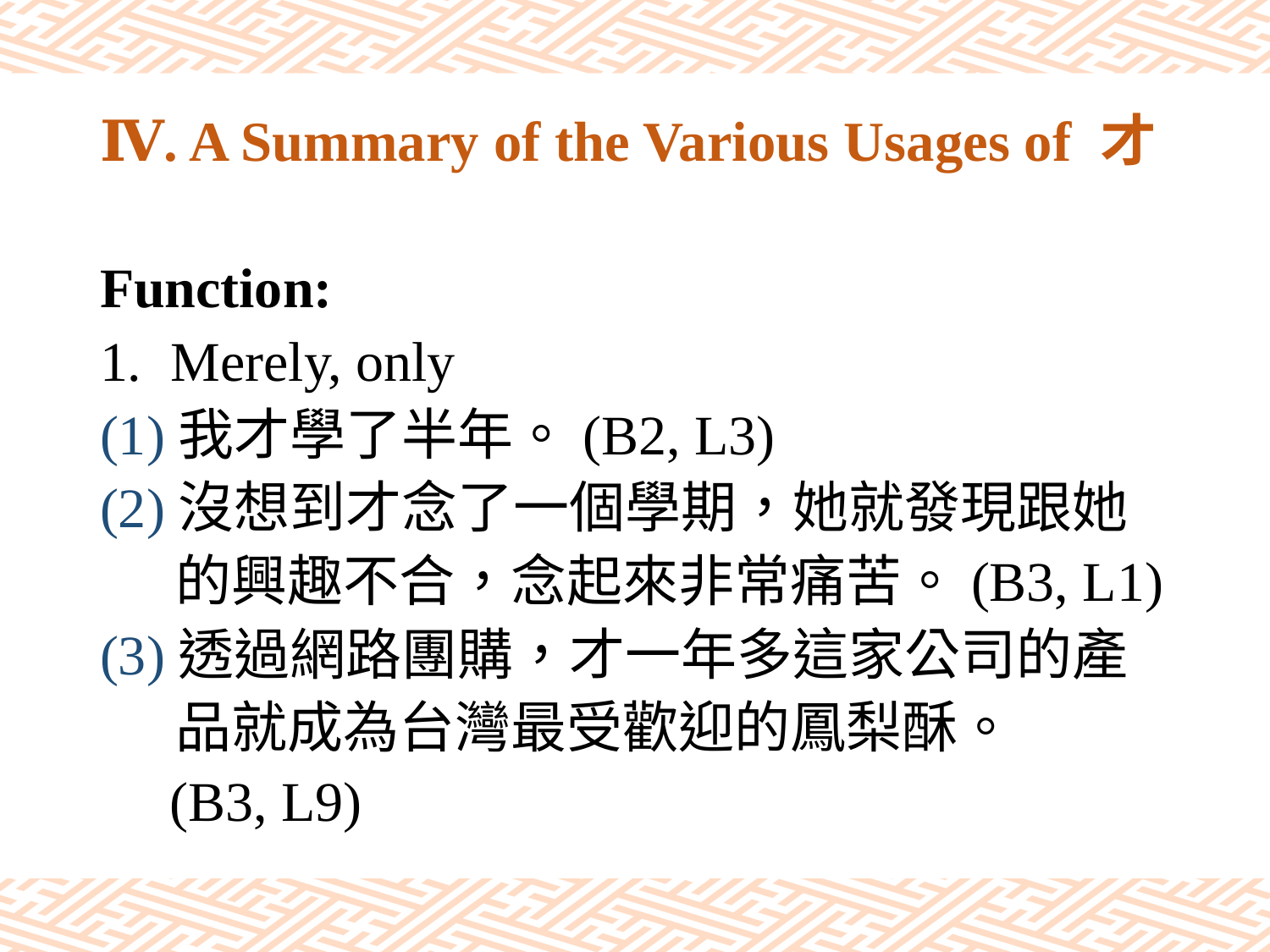

# Ⅳ. A Summary of the Various Usages of 才
Function:
Merely, only
(1)我才學了半年。(B2, L3)
(2)沒想到才念了一個學期，她就發現跟她
     的興趣不合，念起來非常痛苦。(B3, L1)
(3)透過網路團購，才一年多這家公司的產
     品就成為台灣最受歡迎的鳳梨酥。
     (B3, L9)